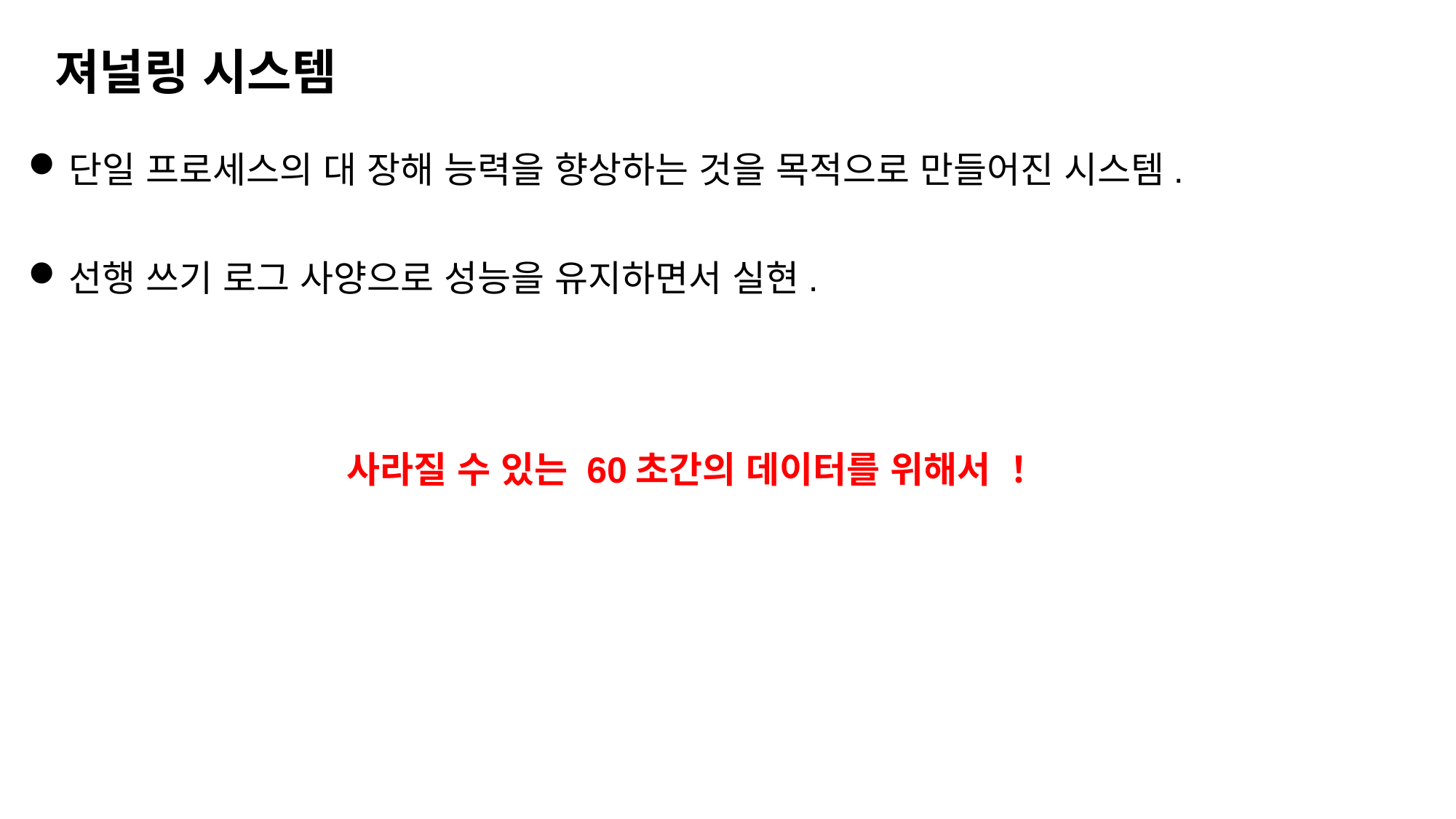

져널링 시스템
단일 프로세스의 대 장해 능력을 향상하는 것을 목적으로 만들어진 시스템.

선행 쓰기 로그 사양으로 성능을 유지하면서 실현.
사라질 수 있는 60초간의 데이터를 위해서 ！